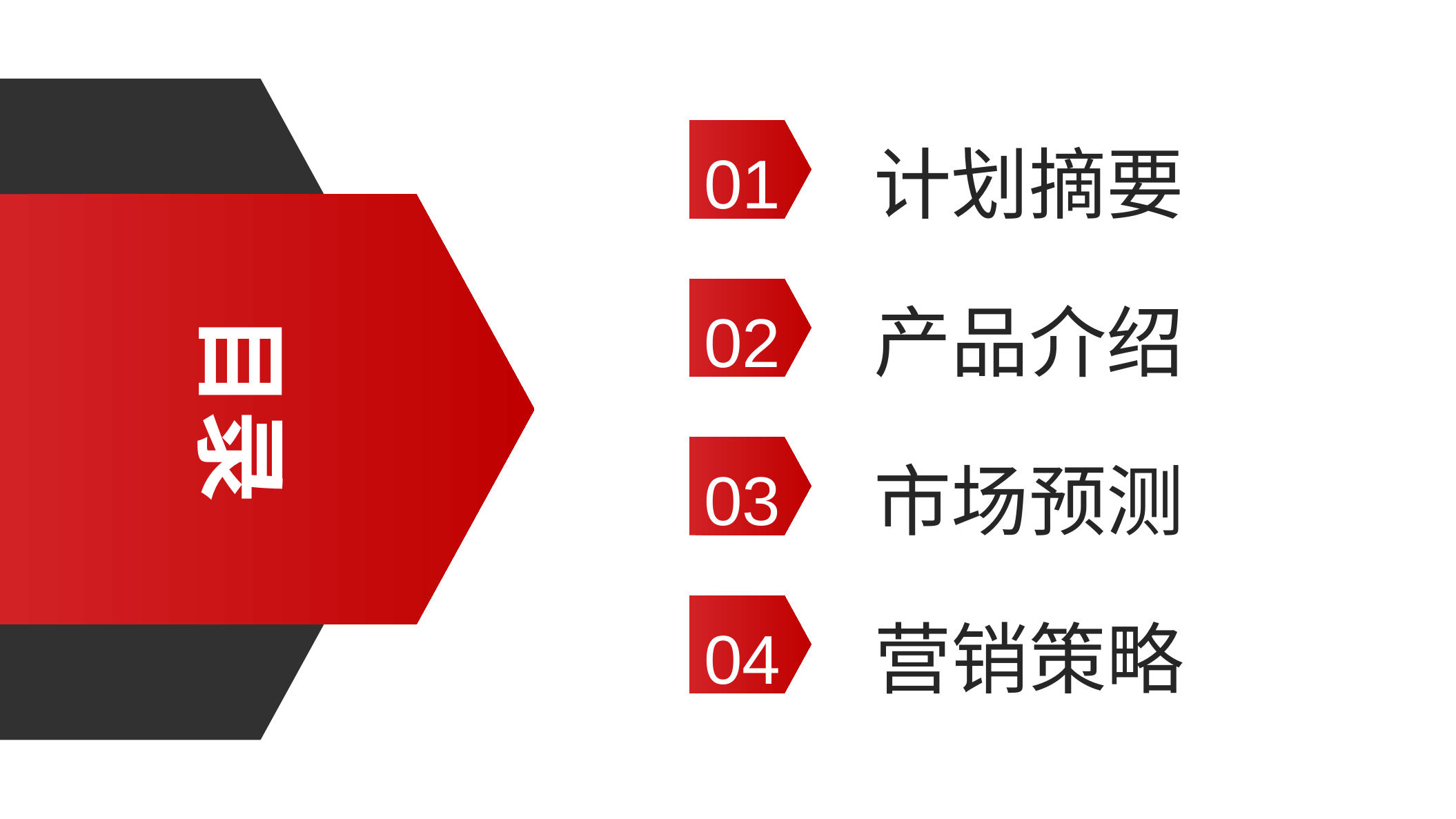

01

计划摘要

目录

02
产品介绍

03
市场预测

04
营销策略